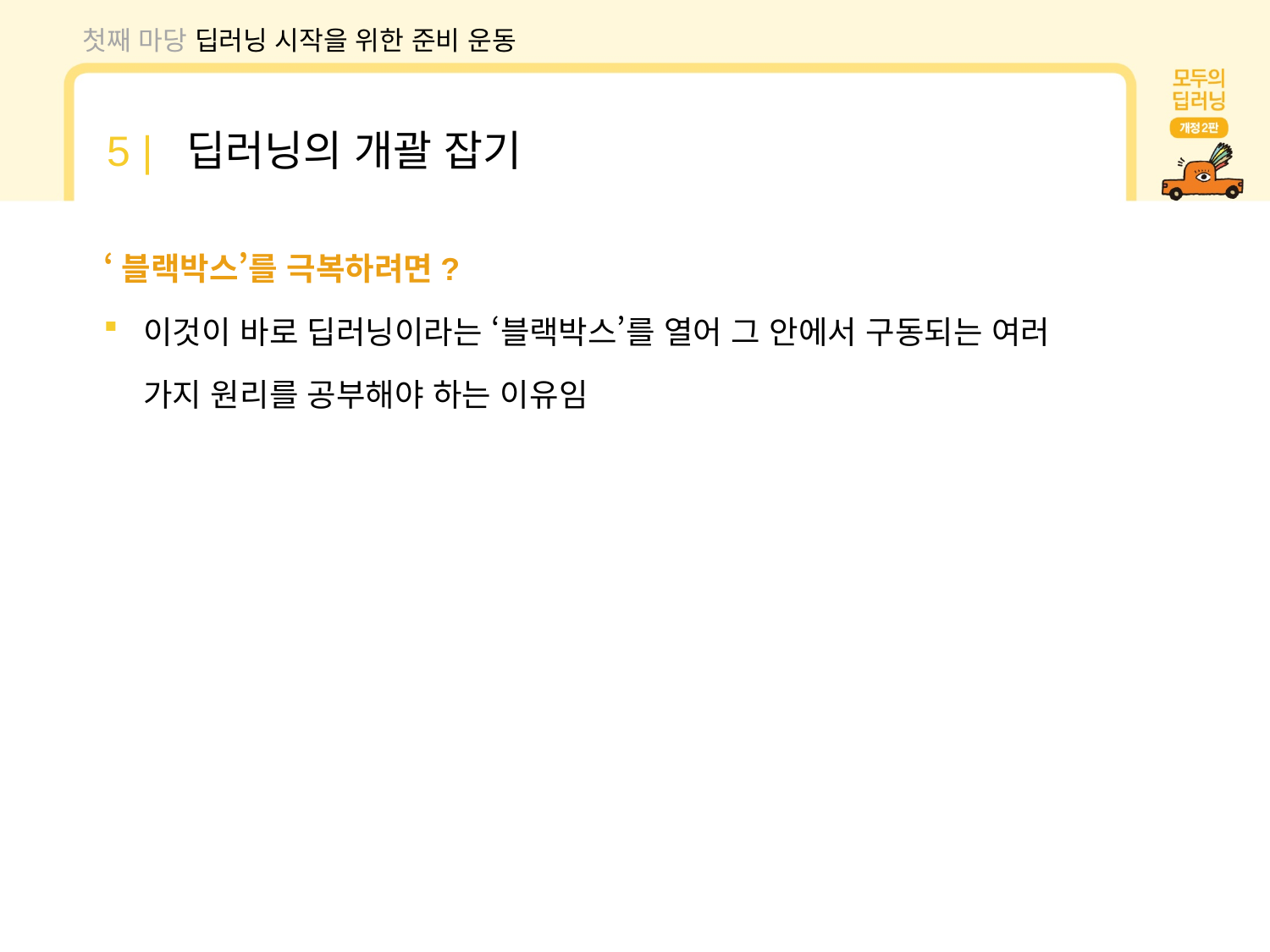

첫째 마당 딥러닝 시작을 위한 준비 운동
5 |  딥러닝의 개괄 잡기

‘블랙박스’를 극복하려면?
이것이 바로 딥러닝이라는 ‘블랙박스’를 열어 그 안에서 구동되는 여러 가지 원리를 공부해야 하는 이유임